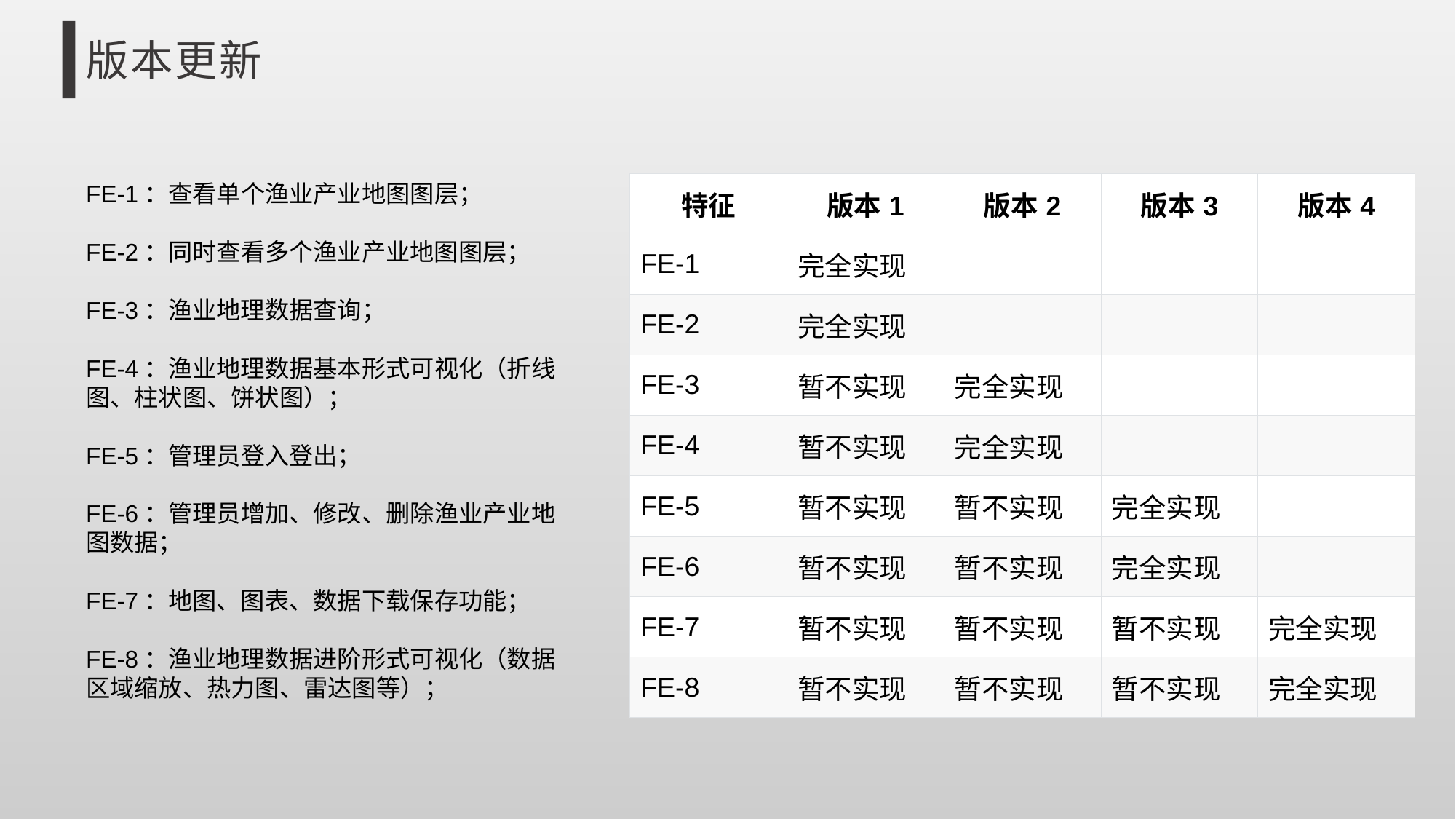

版本更新
​FE-1：查看单个渔业产业地图图层；

FE-2：同时查看多个渔业产业地图图层；

FE-3：渔业地理数据查询；

FE-4：渔业地理数据基本形式可视化（折线图、柱状图、饼状图）；

FE-5：管理员登入登出；

FE-6：管理员增加、修改、删除渔业产业地图数据；

FE-7：地图、图表、数据下载保存功能；

FE-8：渔业地理数据进阶形式可视化（数据区域缩放、热力图、雷达图等）；
| 特征 | 版本1 | 版本2 | 版本3 | 版本4 |
| --- | --- | --- | --- | --- |
| FE-1 | 完全实现 |  |  |  |
| FE-2 | 完全实现 |  |  |  |
| FE-3 | 暂不实现 | 完全实现 |  |  |
| FE-4 | 暂不实现 | 完全实现 |  |  |
| FE-5 | 暂不实现 | 暂不实现 | 完全实现 |  |
| FE-6 | 暂不实现 | 暂不实现 | 完全实现 |  |
| FE-7 | 暂不实现 | 暂不实现 | 暂不实现 | 完全实现 |
| FE-8 | 暂不实现 | 暂不实现 | 暂不实现 | 完全实现 |